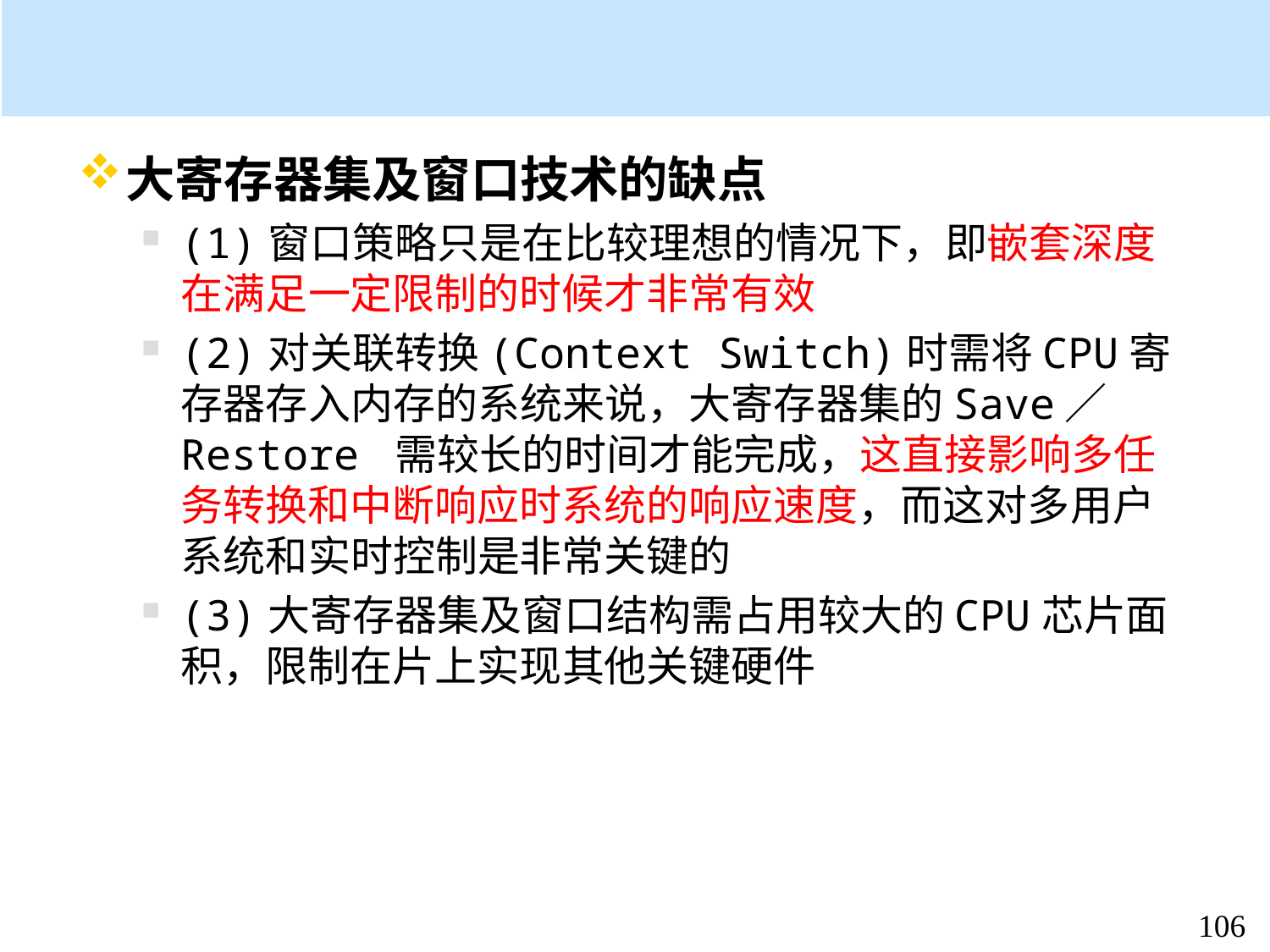

#
大寄存器集及窗口技术的缺点
(1)窗口策略只是在比较理想的情况下，即嵌套深度在满足一定限制的时候才非常有效
(2)对关联转换(Context Switch)时需将CPU寄存器存入内存的系统来说，大寄存器集的Save／Restore 需较长的时间才能完成，这直接影响多任务转换和中断响应时系统的响应速度，而这对多用户系统和实时控制是非常关键的
(3)大寄存器集及窗口结构需占用较大的CPU芯片面积，限制在片上实现其他关键硬件